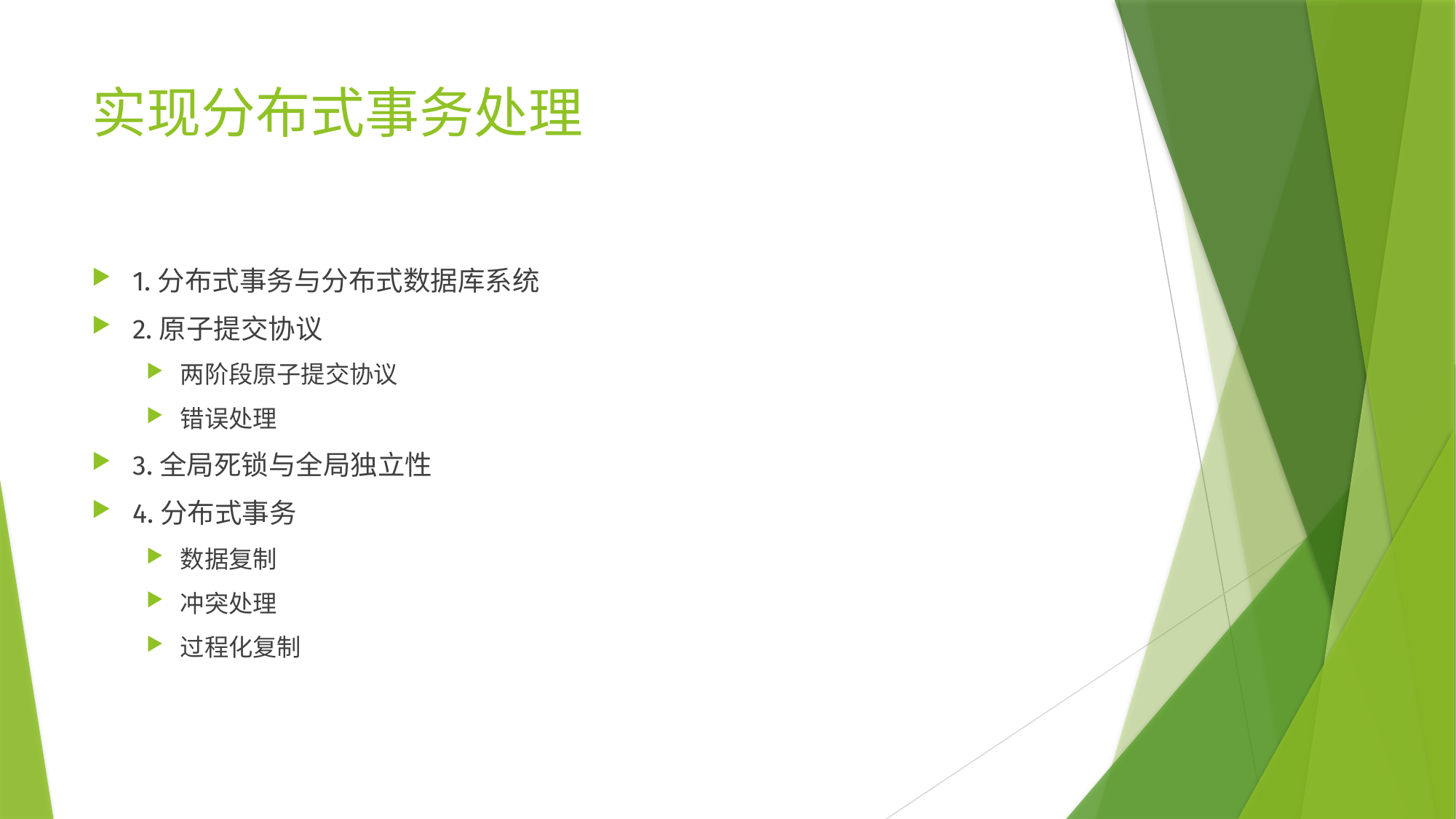

# 实现分布式事务处理
1.分布式事务与分布式数据库系统
2.原子提交协议
两阶段原子提交协议
错误处理
3.全局死锁与全局独立性
4.分布式事务
数据复制
冲突处理
过程化复制